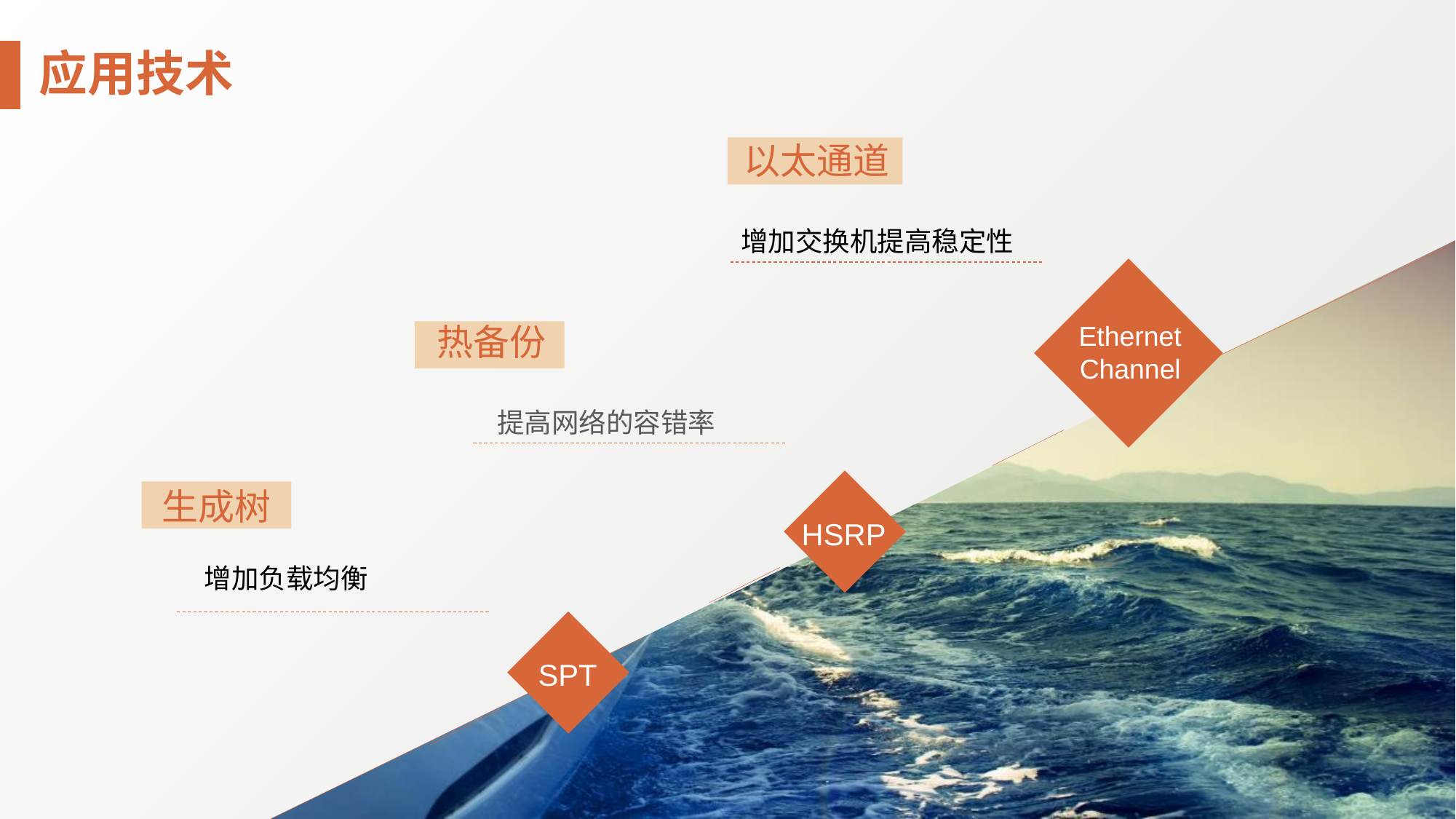

应用技术

以太通道

  增加交换机提高稳定性

EthernetChannel
热备份

     提高网络的容错率
生成树

HSRP
 增加负载均衡

SPT